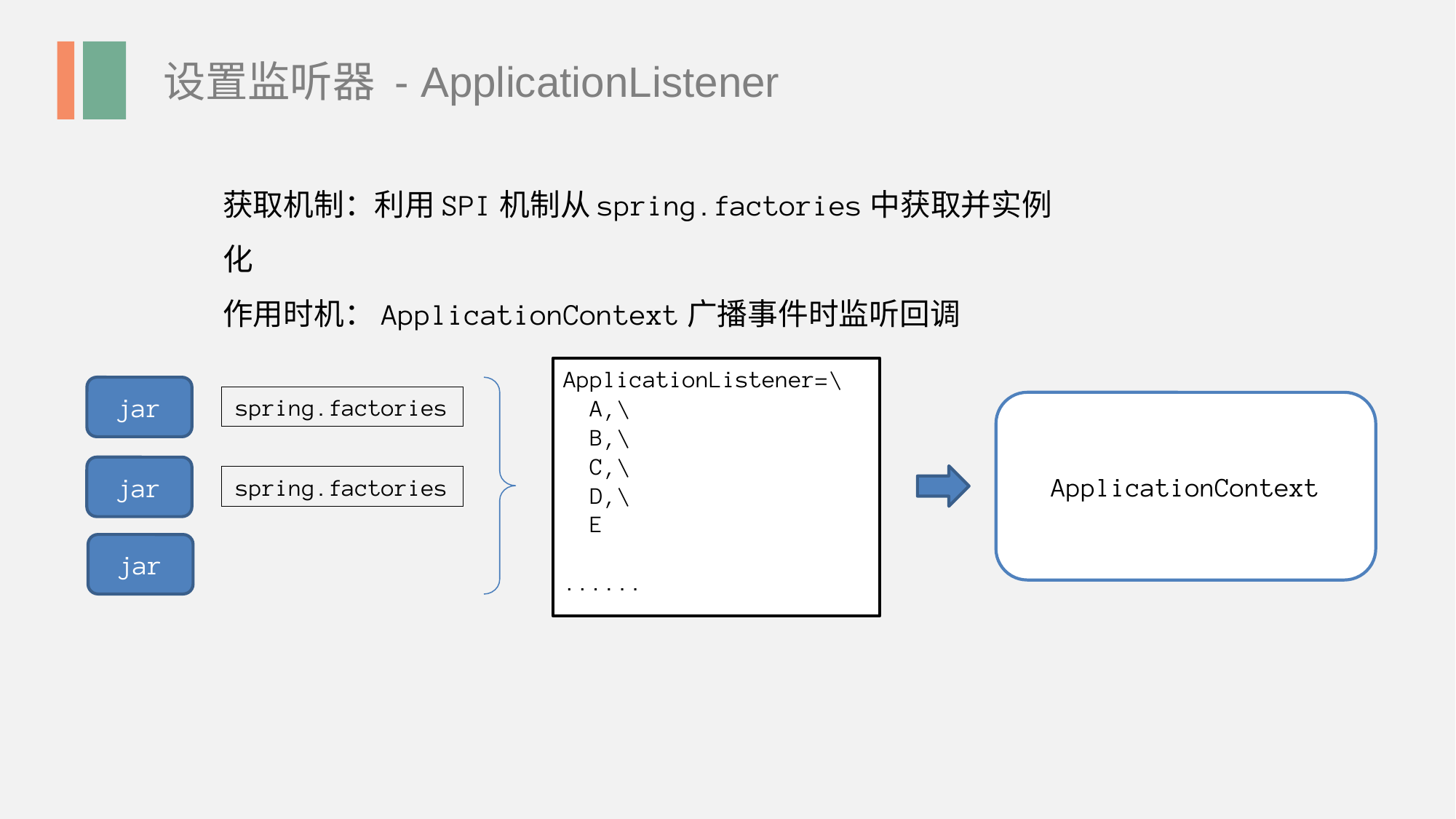

设置监听器 - ApplicationListener
获取机制：利用SPI机制从spring.factories中获取并实例化
作用时机：ApplicationContext广播事件时监听回调
ApplicationListener=\
  A,\
  B,\
  C,\
  D,\
  E

......
jar

spring.factories
ApplicationContext
jar

spring.factories
jar